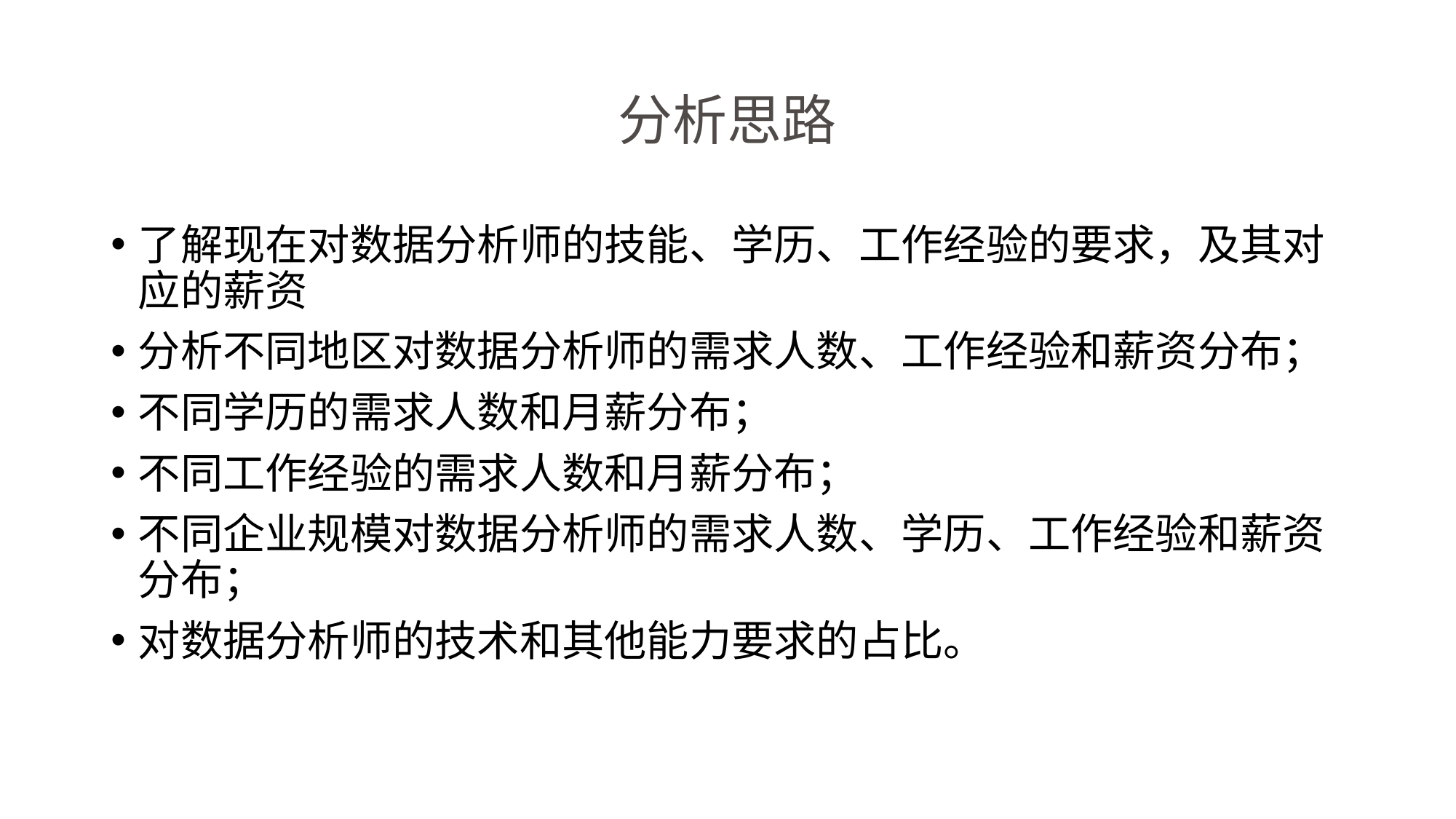

# 分析思路
了解现在对数据分析师的技能、学历、工作经验的要求，及其对应的薪资
分析不同地区对数据分析师的需求人数、工作经验和薪资分布；
不同学历的需求人数和月薪分布；
不同工作经验的需求人数和月薪分布；
不同企业规模对数据分析师的需求人数、学历、工作经验和薪资分布；
对数据分析师的技术和其他能力要求的占比。